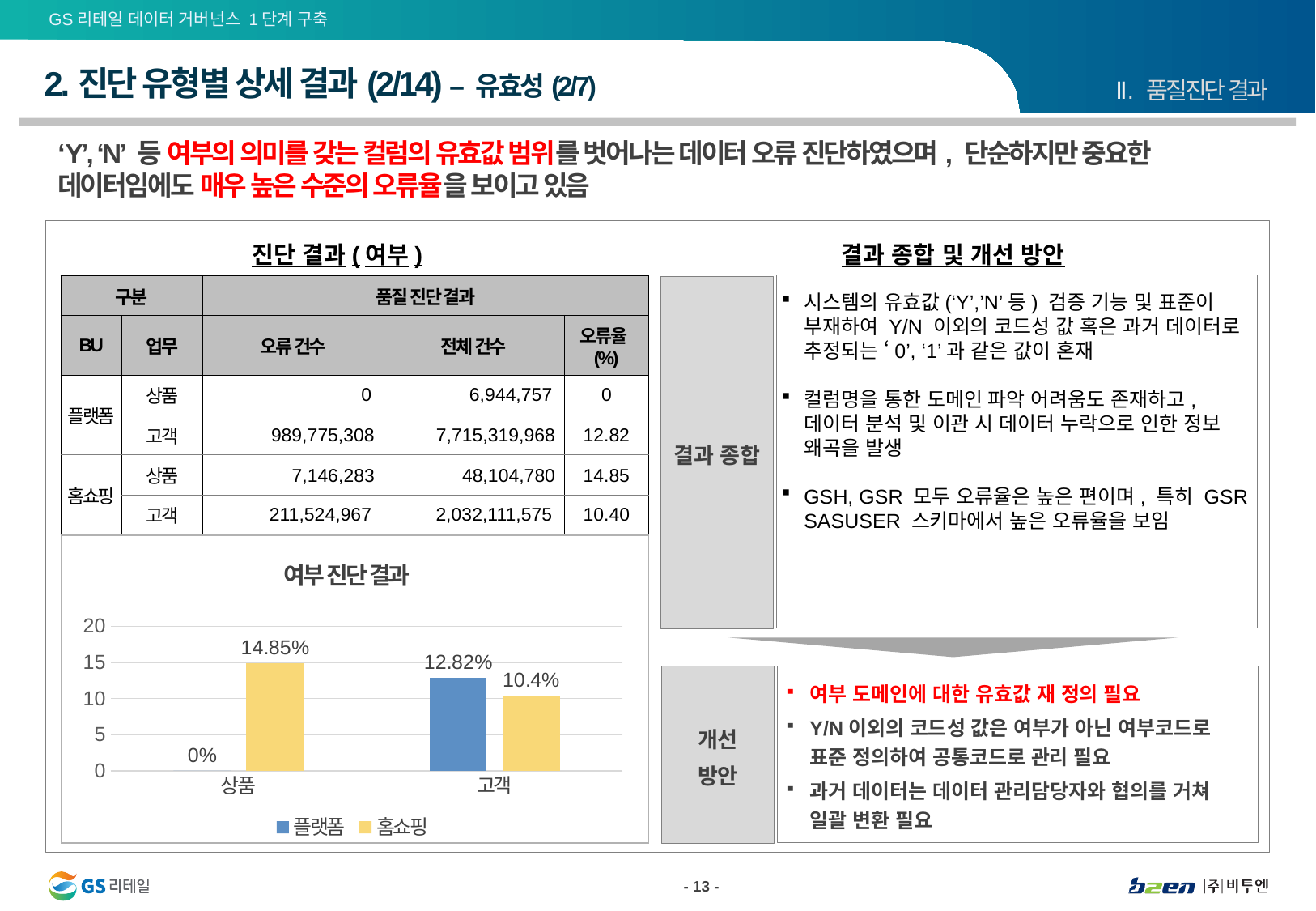

# 2.진단 유형별 상세 결과(2/14) – 유효성(2/7)
Ⅱ. 품질진단 결과
‘Y’, ‘N’ 등 여부의 의미를 갖는 컬럼의 유효값 범위를 벗어나는 데이터 오류 진단하였으며, 단순하지만 중요한 데이터임에도 매우 높은 수준의 오류율을 보이고 있음

진단 결과(여부)
결과 종합 및 개선 방안
시스템의 유효값(‘Y’,’N’등) 검증 기능 및 표준이 부재하여 Y/N 이외의 코드성 값 혹은 과거 데이터로 추정되는 ‘0’, ‘1’과 같은 값이 혼재

컬럼명을 통한 도메인 파악 어려움도 존재하고, 데이터 분석 및 이관 시 데이터 누락으로 인한 정보 왜곡을 발생

GSH, GSR 모두 오류율은 높은 편이며, 특히 GSR SASUSER 스키마에서 높은 오류율을 보임
| 구분 |  | 품질 진단 결과 |  |  |
| --- | --- | --- | --- | --- |
| BU | 업무 | 오류 건수 | 전체 건수 | 오류율(%) |
| 플랫폼 | 상품 | 0 | 6,944,757 | 0 |
|  | 고객 | 989,775,308 | 7,715,319,968 | 12.82 |
| 홈쇼핑 | 상품 | 7,146,283 | 48,104,780 | 14.85 |
|  | 고객 | 211,524,967 | 2,032,111,575 | 10.40 |
결과 종합

### Chart: 여부 진단 결과

| Category | 플랫폼 | 홈쇼핑 |
|---|---|---|
| 상품 | 0.0 | 14.85 |
| 고객 | 12.82 | 10.4 |
개선
방안
여부 도메인에 대한 유효값 재 정의 필요
Y/N이외의 코드성 값은 여부가 아닌 여부코드로 표준 정의하여 공통코드로 관리 필요
과거 데이터는 데이터 관리담당자와 협의를 거쳐 일괄 변환 필요